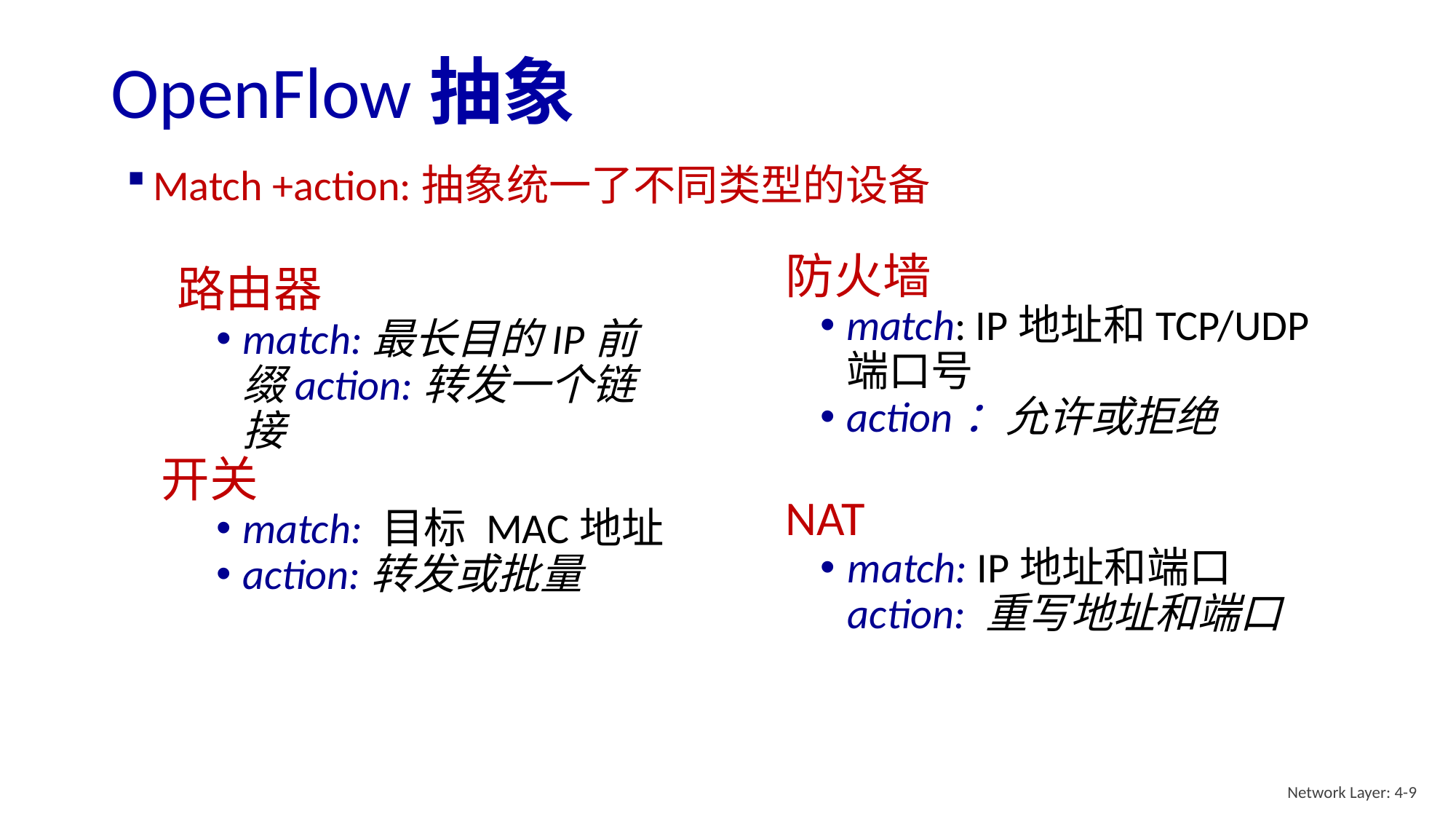

# OpenFlow抽象
Match +action:抽象统一了不同类型的设备
防火墙
match: IP地址和TCP/UDP端口号
action：允许或拒绝

NAT
match: IP地址和端口action: 重写地址和端口
路由器
match:最长目的IP前缀action:转发一个链接
开关
match: 目标 MAC地址
action:转发或批量
Network Layer: 4-9